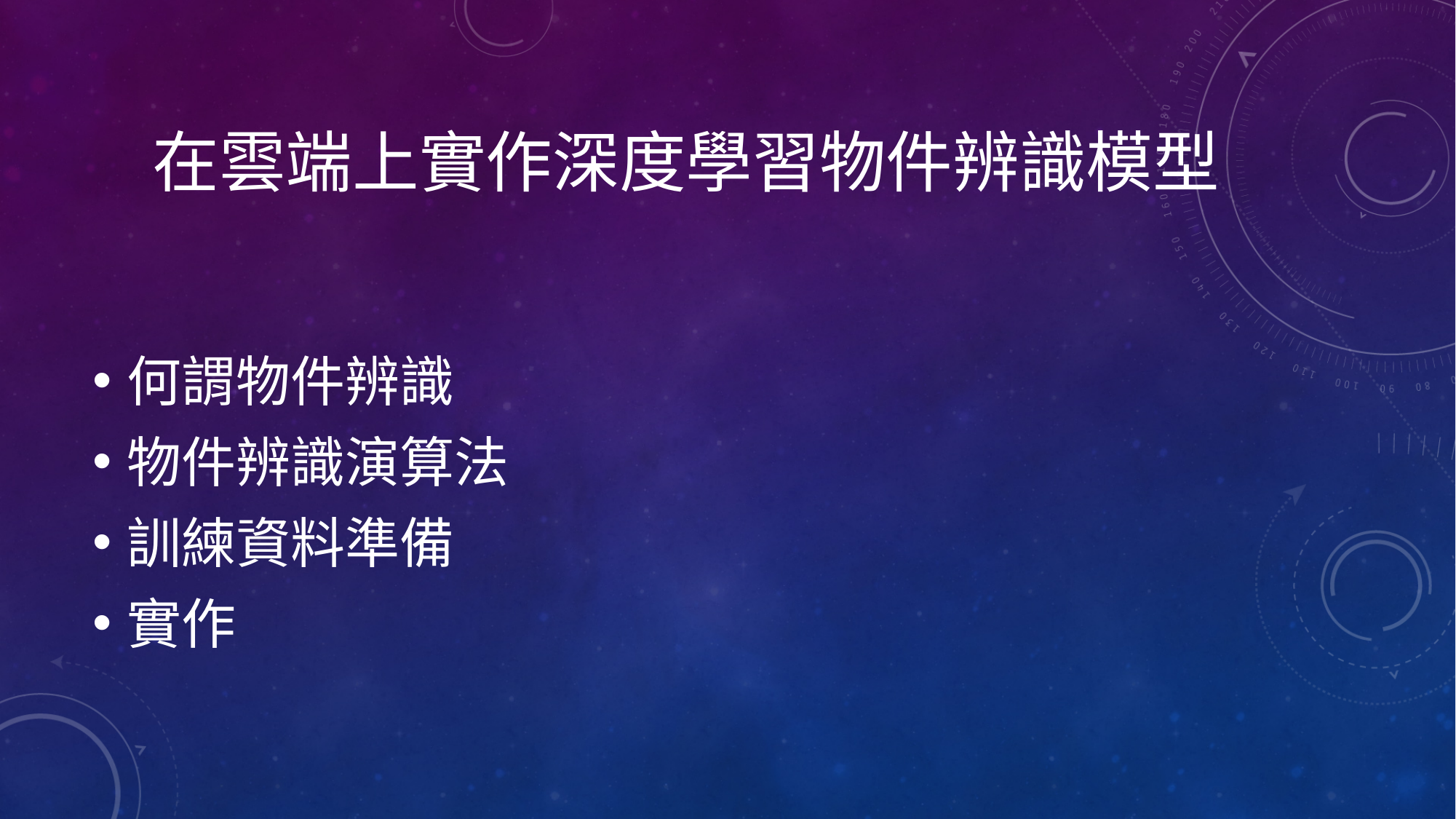

# 在雲端上實作深度學習物件辨識模型
何謂物件辨識
物件辨識演算法
訓練資料準備
實作